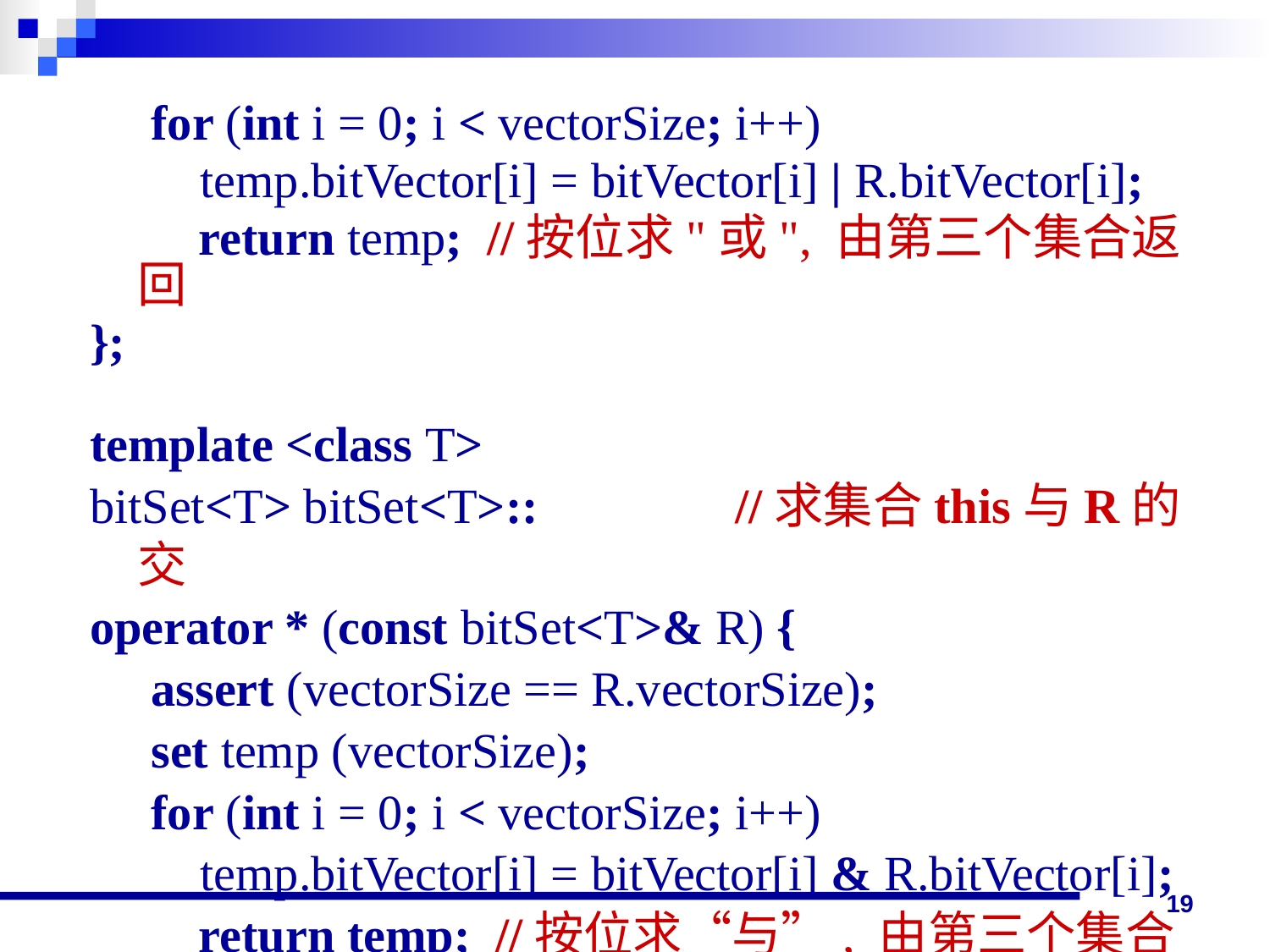

for (int i = 0; i < vectorSize; i++)
         temp.bitVector[i] = bitVector[i] | R.bitVector[i];
	     return temp;  //按位求"或", 由第三个集合返回
};

template <class T>
bitSet<T> bitSet<T>::                //求集合this与R的交
operator * (const bitSet<T>& R) {
     assert (vectorSize == R.vectorSize);
     set temp (vectorSize);
     for (int i = 0; i < vectorSize; i++)
         temp.bitVector[i] = bitVector[i] & R.bitVector[i];
	     return temp;  //按位求“与”, 由第三个集合返回
19